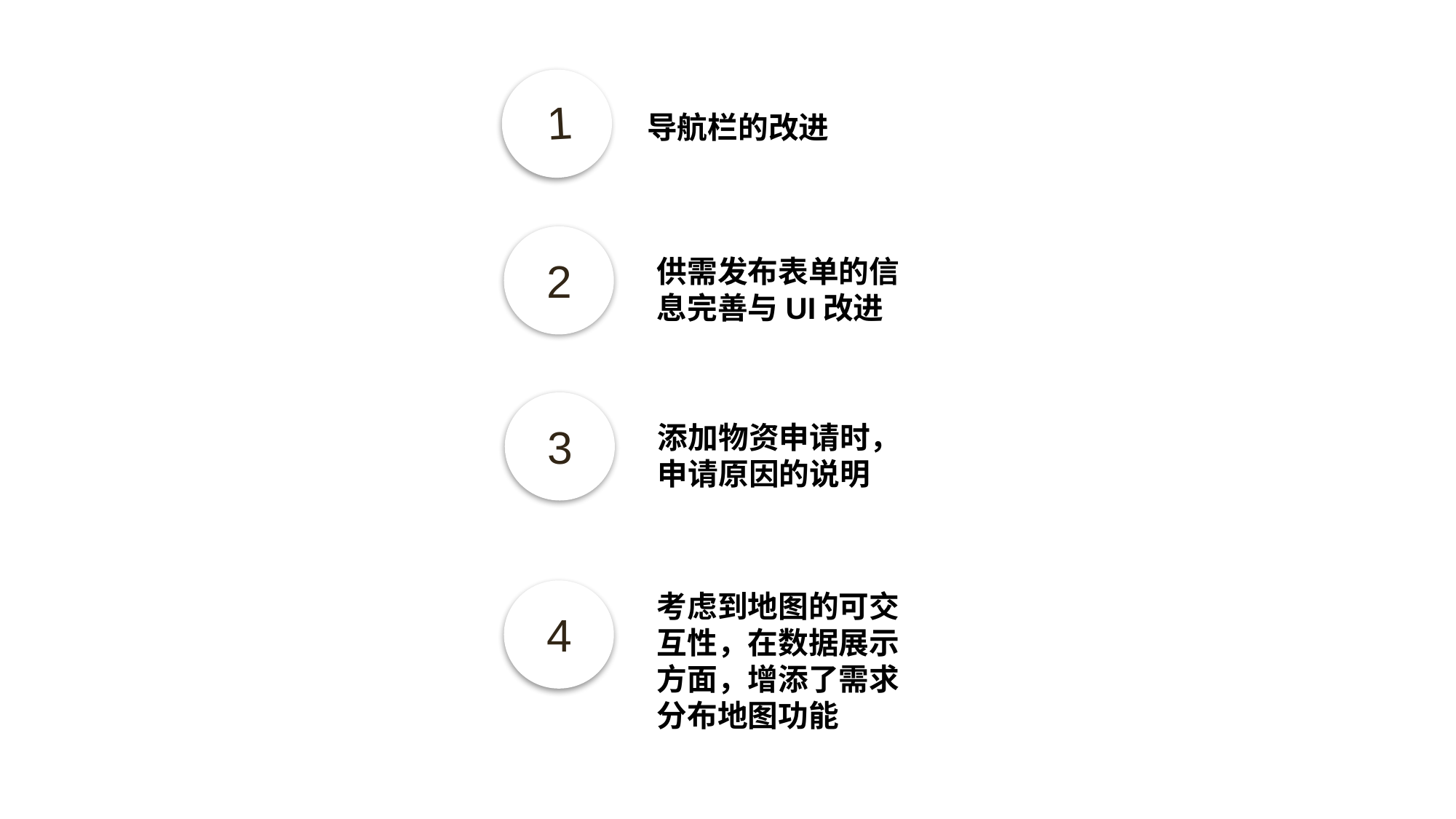

1
导航栏的改进

2
供需发布表单的信息完善与UI改进

3
添加物资申请时，申请原因的说明
考虑到地图的可交互性，在数据展示方面，增添了需求分布地图功能

4